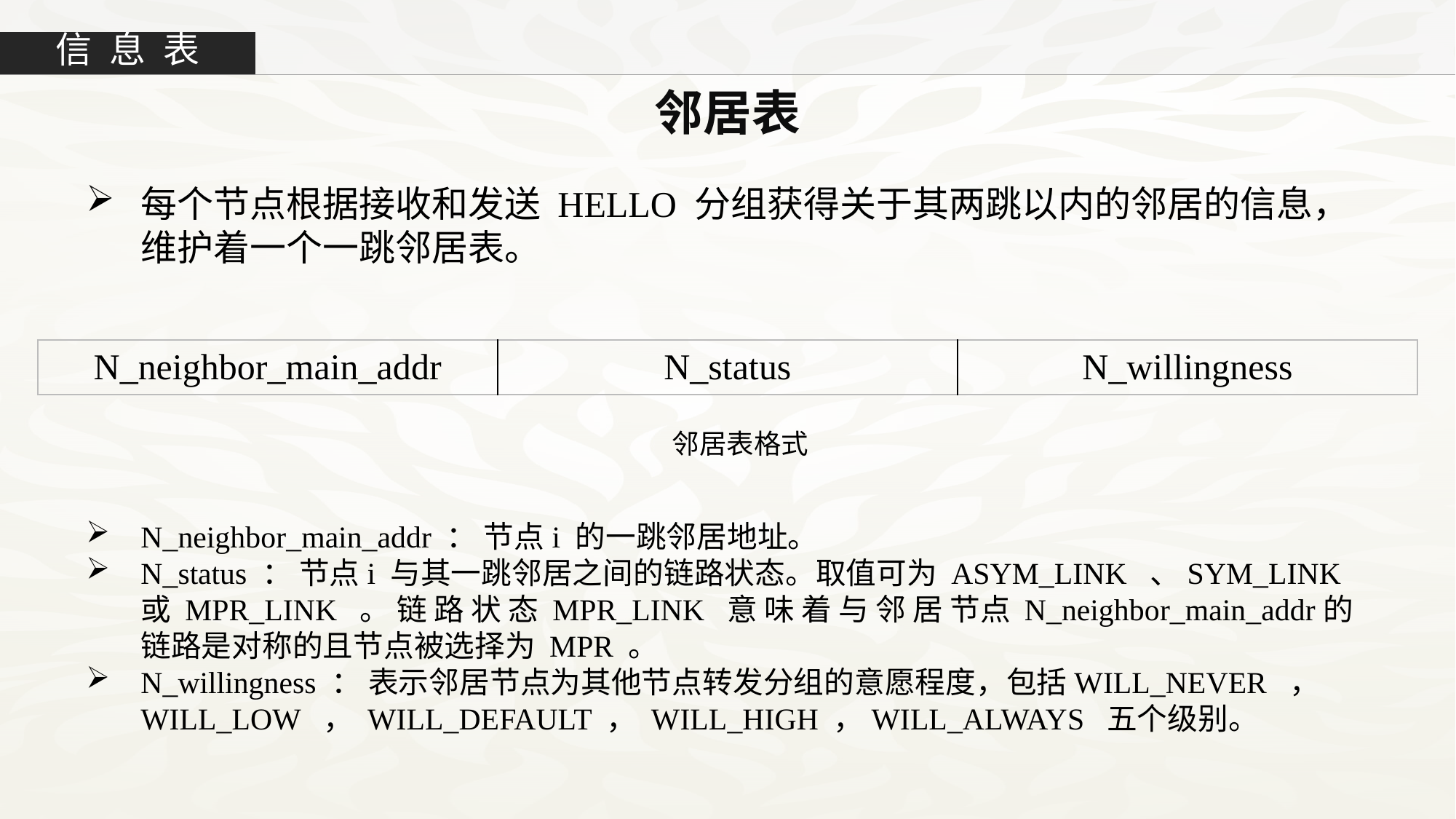

信 息 表
邻居表
每个节点根据接收和发送 HELLO 分组获得关于其两跳以内的邻居的信息，
维护着一个一跳邻居表。
| N\_neighbor\_main\_addr | N\_status | N\_willingness |
| --- | --- | --- |
邻居表格式
N_neighbor_main_addr ： 节点i 的一跳邻居地址。
N_status ： 节点i 与其一跳邻居之间的链路状态。取值可为 ASYM_LINK  、SYM_LINK  或 MPR_LINK  。 链 路 状 态 MPR_LINK  意 味 着 与 邻 居 节点 N_neighbor_main_addr的链路是对称的且节点被选择为 MPR 。
N_willingness ： 表示邻居节点为其他节点转发分组的意愿程度，包括WILL_NEVER  ， WILL_LOW  ， WILL_DEFAULT ， WILL_HIGH ，WILL_ALWAYS  五个级别。